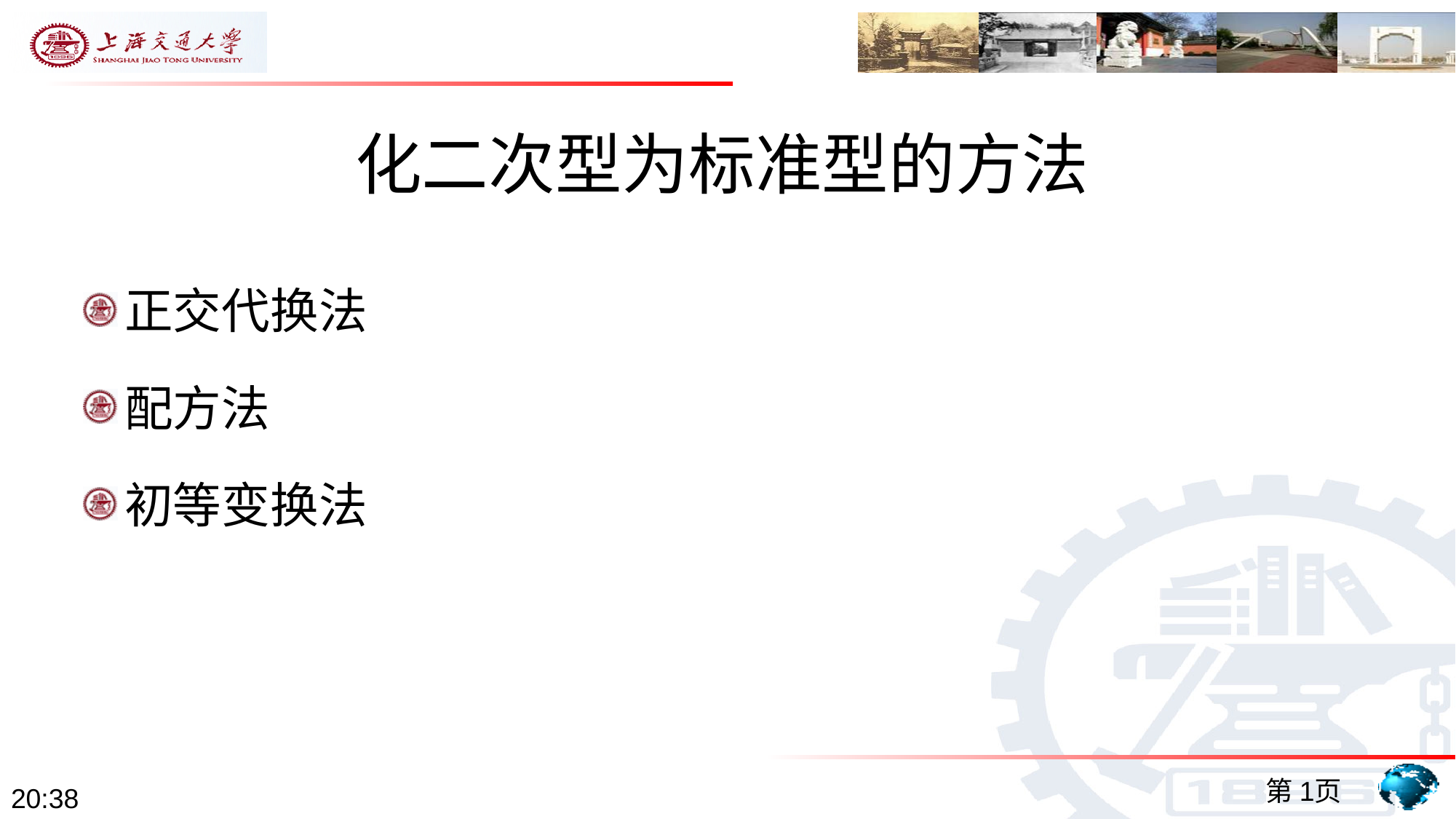

# 化二次型为标准型的方法
正交代换法
配方法
初等变换法
第1页
20:38